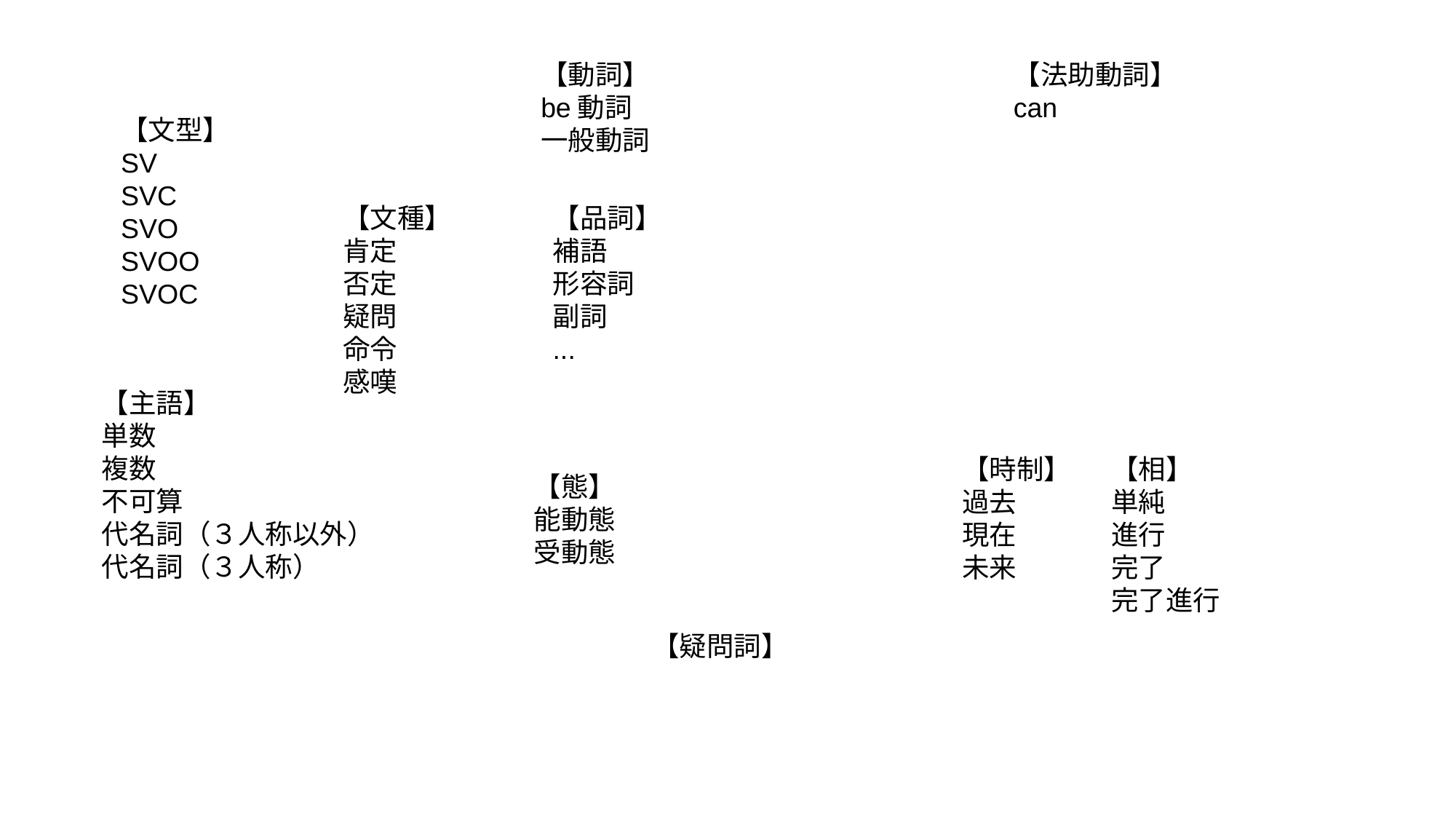

【動詞】
be動詞
一般動詞

【法助動詞】
can

【文型】
SV
SVC
SVO
SVOO
SVOC
【文種】
肯定
否定
疑問
命令
感嘆

【品詞】
補語
形容詞
副詞
...
【主語】
単数
複数
不可算
代名詞（３人称以外）
代名詞（３人称）

【時制】
過去
現在
未来
【相】
単純
進行
完了
完了進行
【態】
能動態
受動態
【疑問詞】